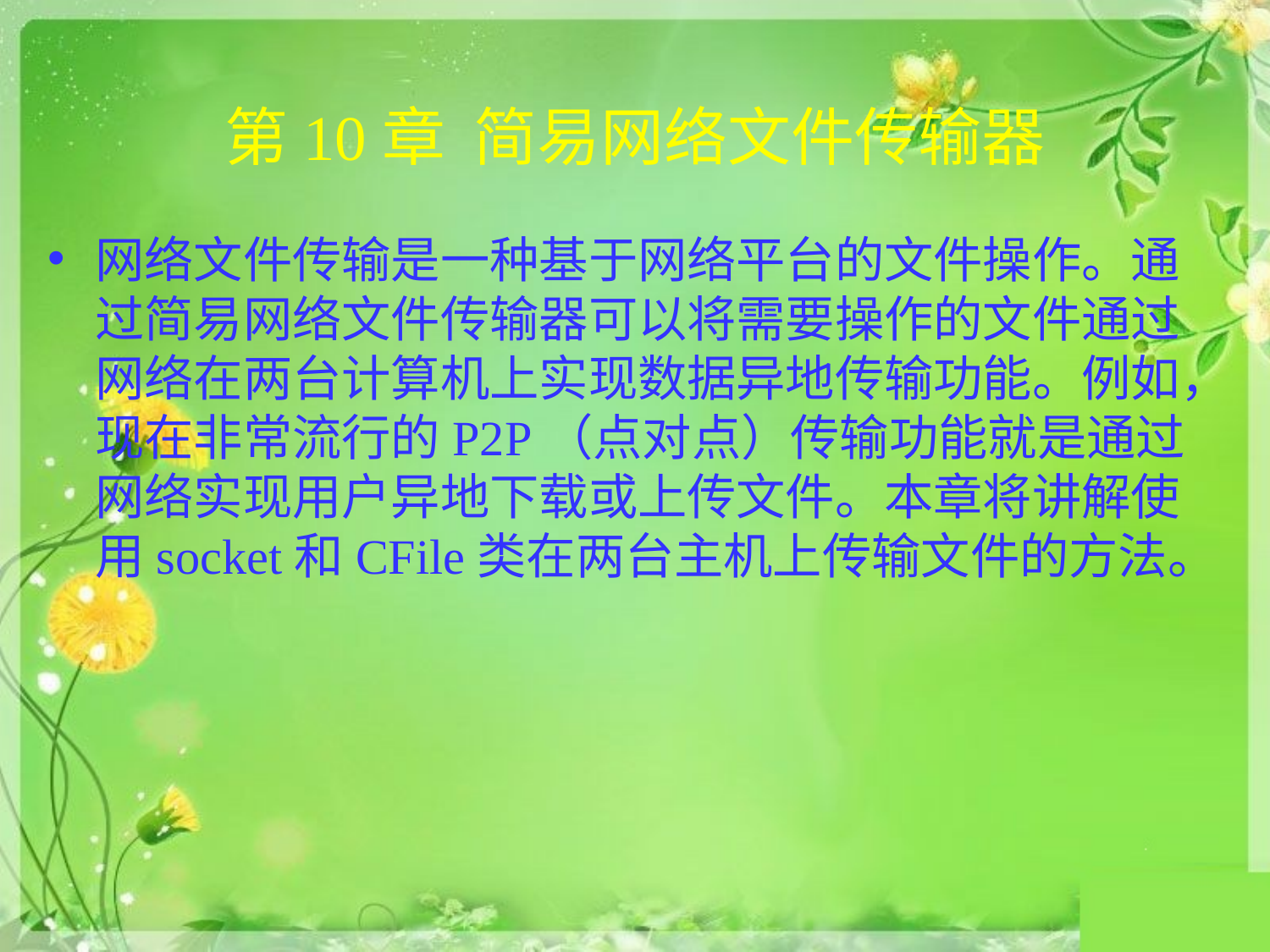

# 第10章  简易网络文件传输器
网络文件传输是一种基于网络平台的文件操作。通过简易网络文件传输器可以将需要操作的文件通过网络在两台计算机上实现数据异地传输功能。例如，现在非常流行的P2P（点对点）传输功能就是通过网络实现用户异地下载或上传文件。本章将讲解使用socket和CFile类在两台主机上传输文件的方法。